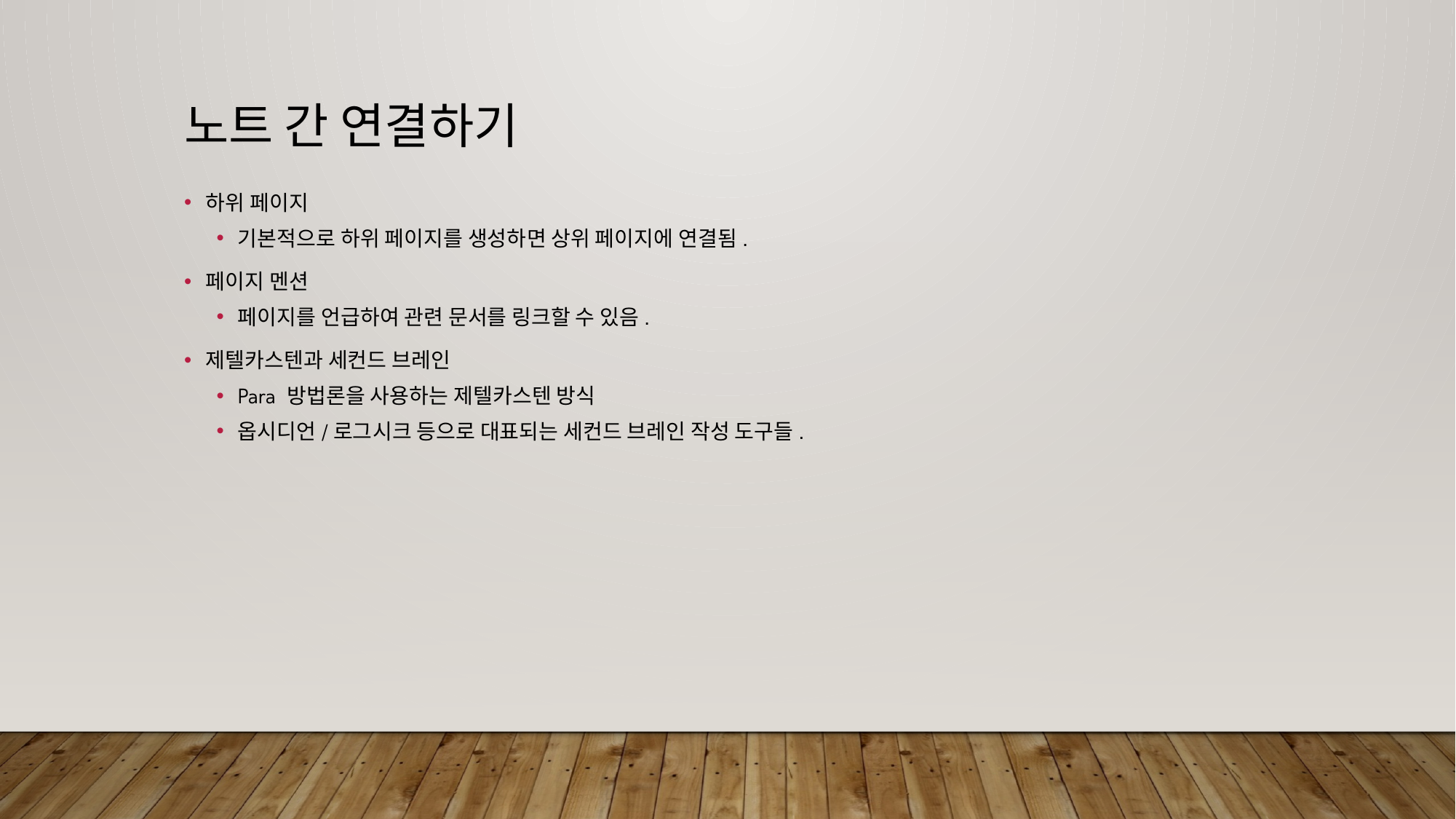

# 노트 간 연결하기
하위 페이지
기본적으로 하위 페이지를 생성하면 상위 페이지에 연결됨.
페이지 멘션
페이지를 언급하여 관련 문서를 링크할 수 있음.
제텔카스텐과 세컨드 브레인
Para 방법론을 사용하는 제텔카스텐 방식
옵시디언/로그시크 등으로 대표되는 세컨드 브레인 작성 도구들.